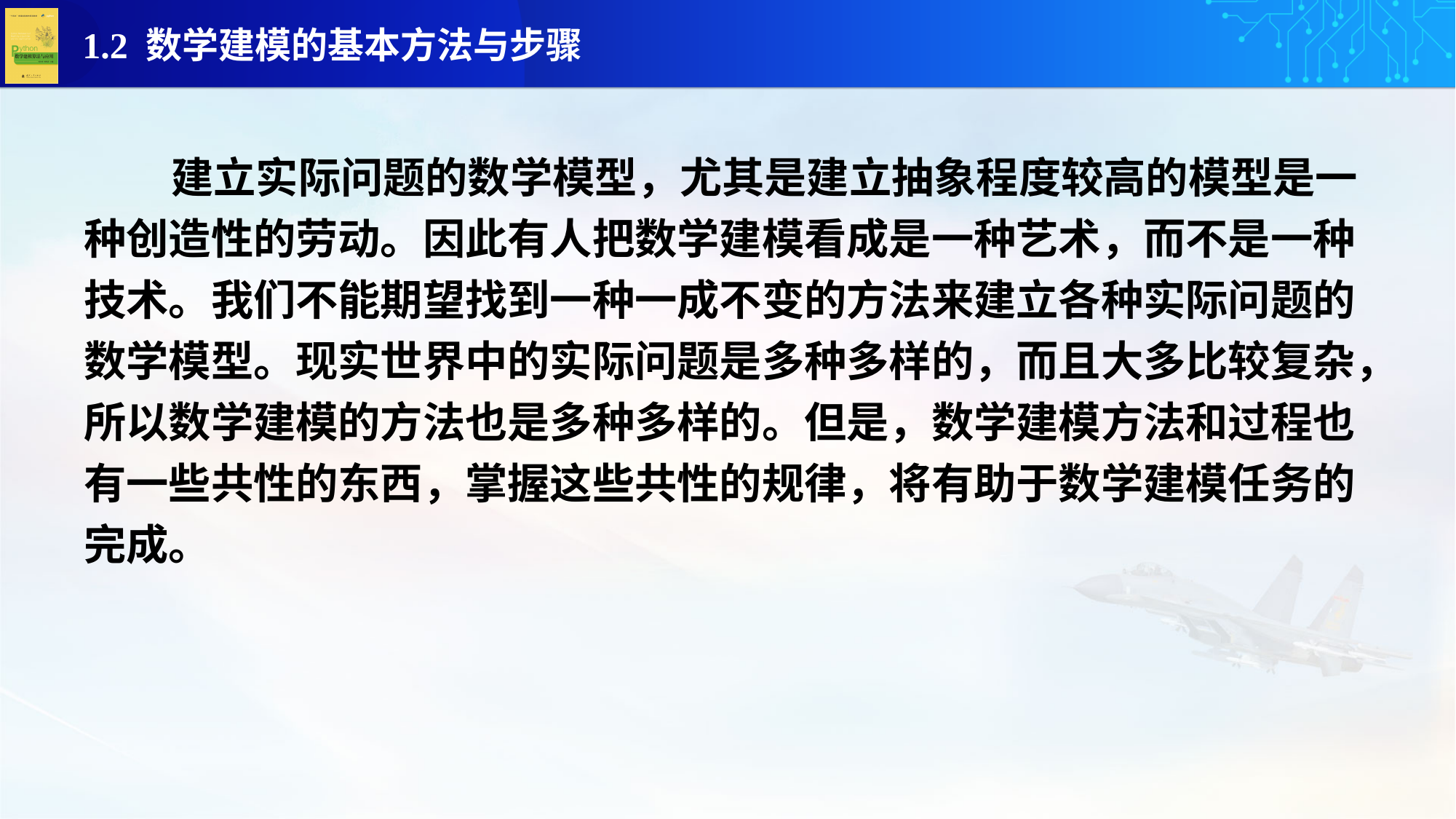

建立实际问题的数学模型，尤其是建立抽象程度较高的模型是一种创造性的劳动。因此有人把数学建模看成是一种艺术，而不是一种技术。我们不能期望找到一种一成不变的方法来建立各种实际问题的数学模型。现实世界中的实际问题是多种多样的，而且大多比较复杂，所以数学建模的方法也是多种多样的。但是，数学建模方法和过程也有一些共性的东西，掌握这些共性的规律，将有助于数学建模任务的完成。